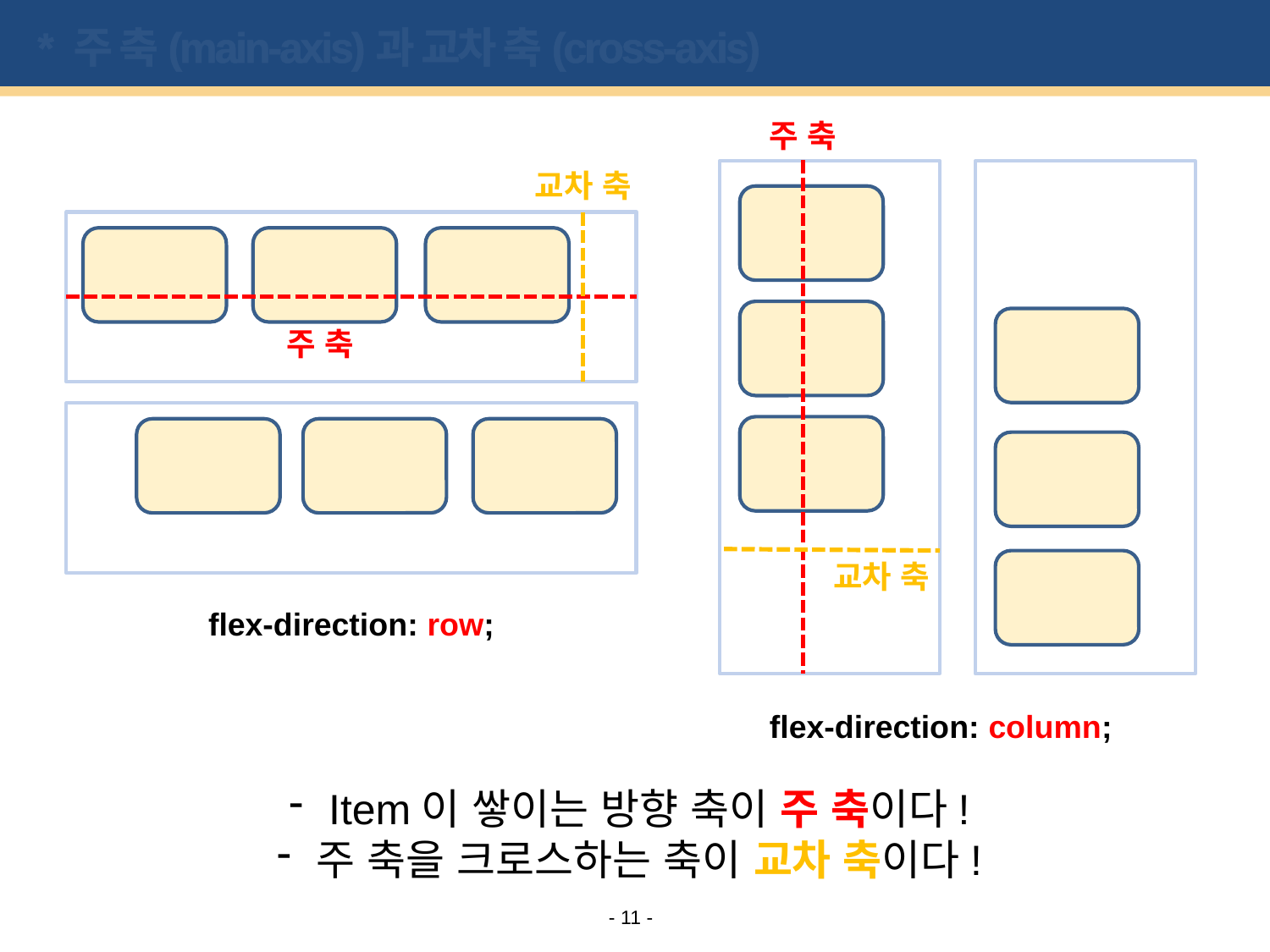

# * 주 축(main-axis)과 교차 축(cross-axis)
주 축
교차 축

주 축

교차 축

flex-direction: row;
flex-direction: column;
Item이 쌓이는 방향 축이 주 축이다!
주 축을 크로스하는 축이 교차 축이다!